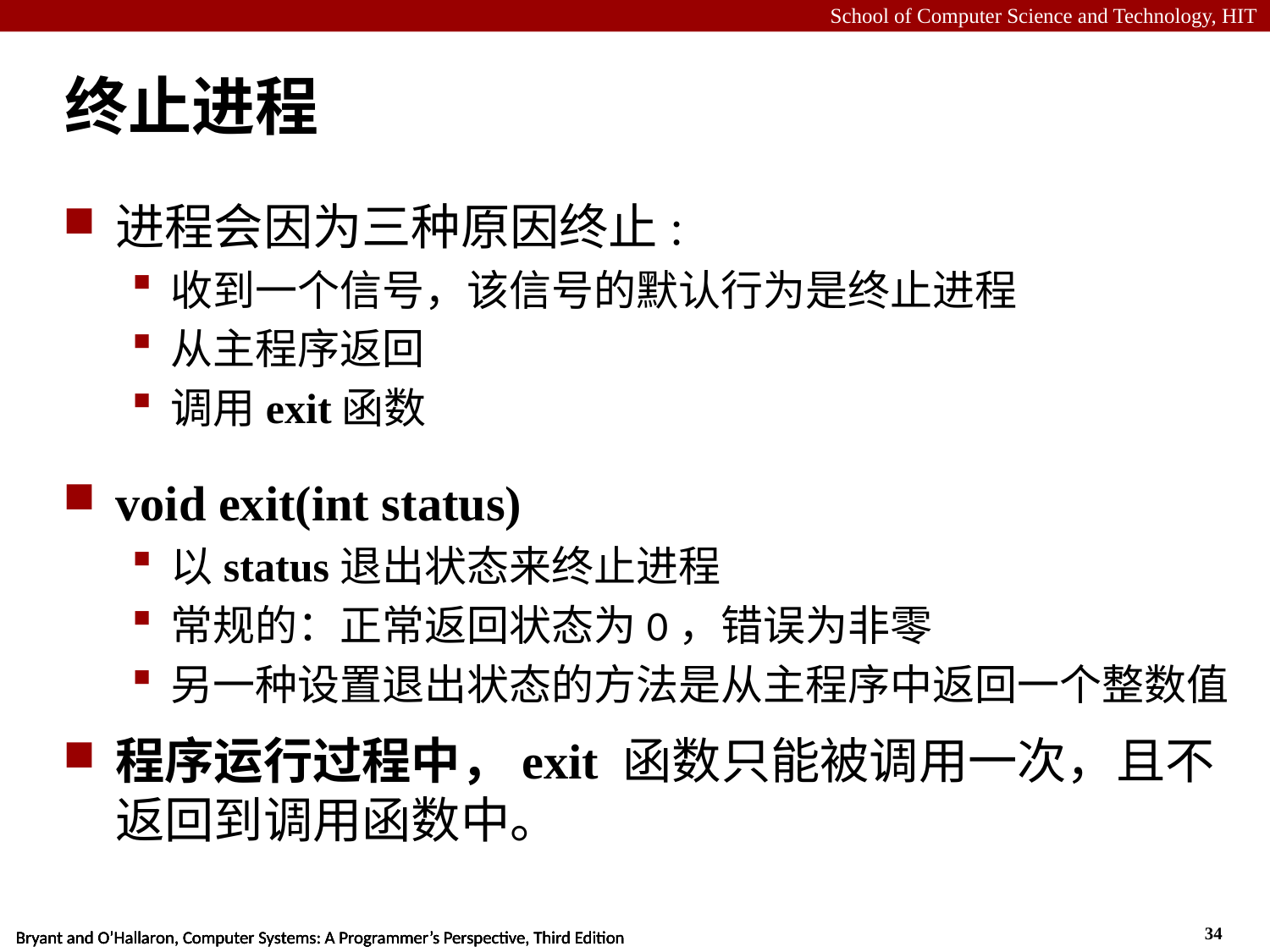

# 终止进程
进程会因为三种原因终止:
收到一个信号，该信号的默认行为是终止进程
从主程序返回
调用exit函数
void exit(int status)
以status退出状态来终止进程
常规的：正常返回状态为0，错误为非零
另一种设置退出状态的方法是从主程序中返回一个整数值
程序运行过程中，exit 函数只能被调用一次，且不返回到调用函数中。